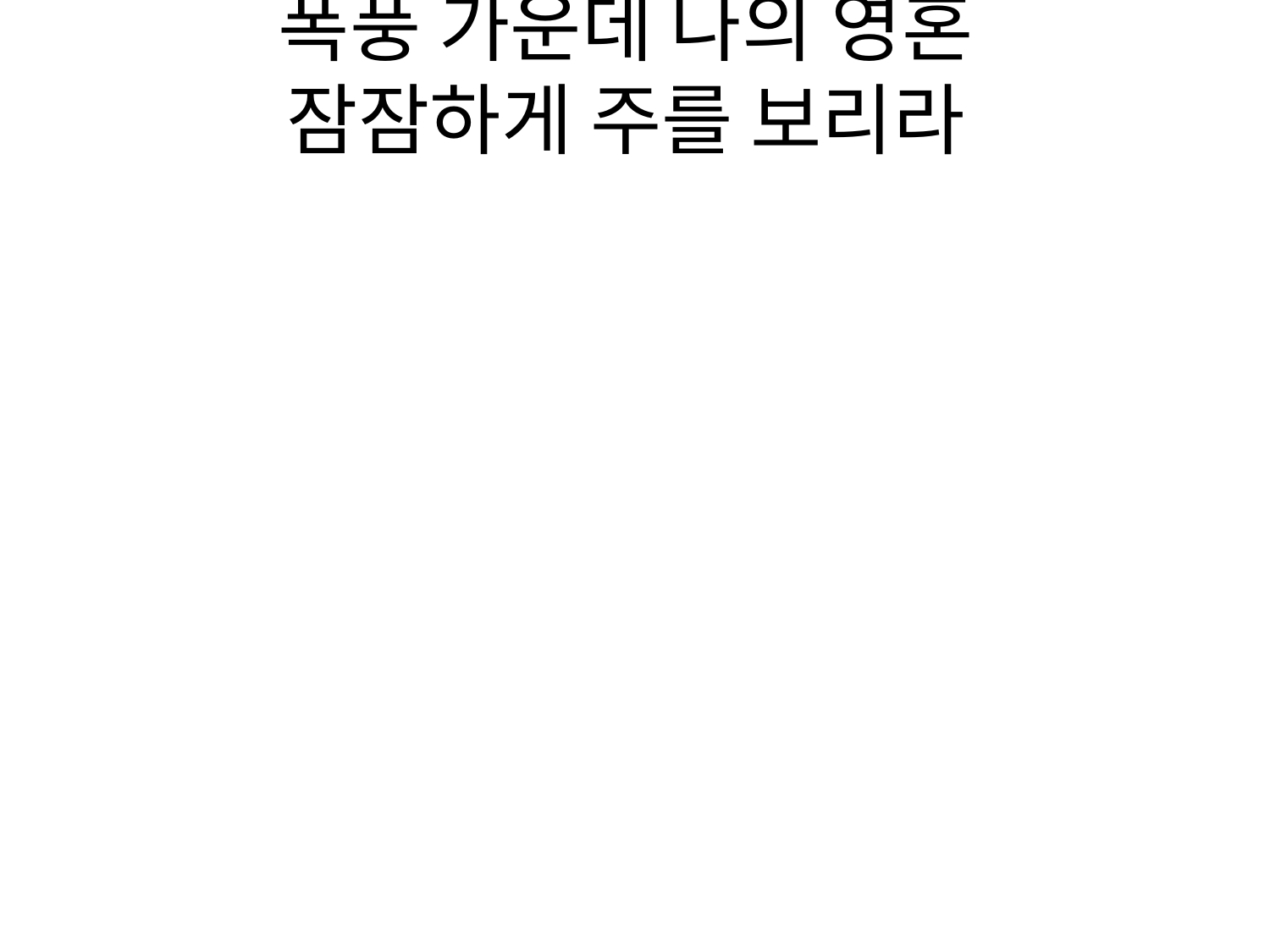

# 폭풍 가운데 나의 영혼
잠잠하게 주를 보리라